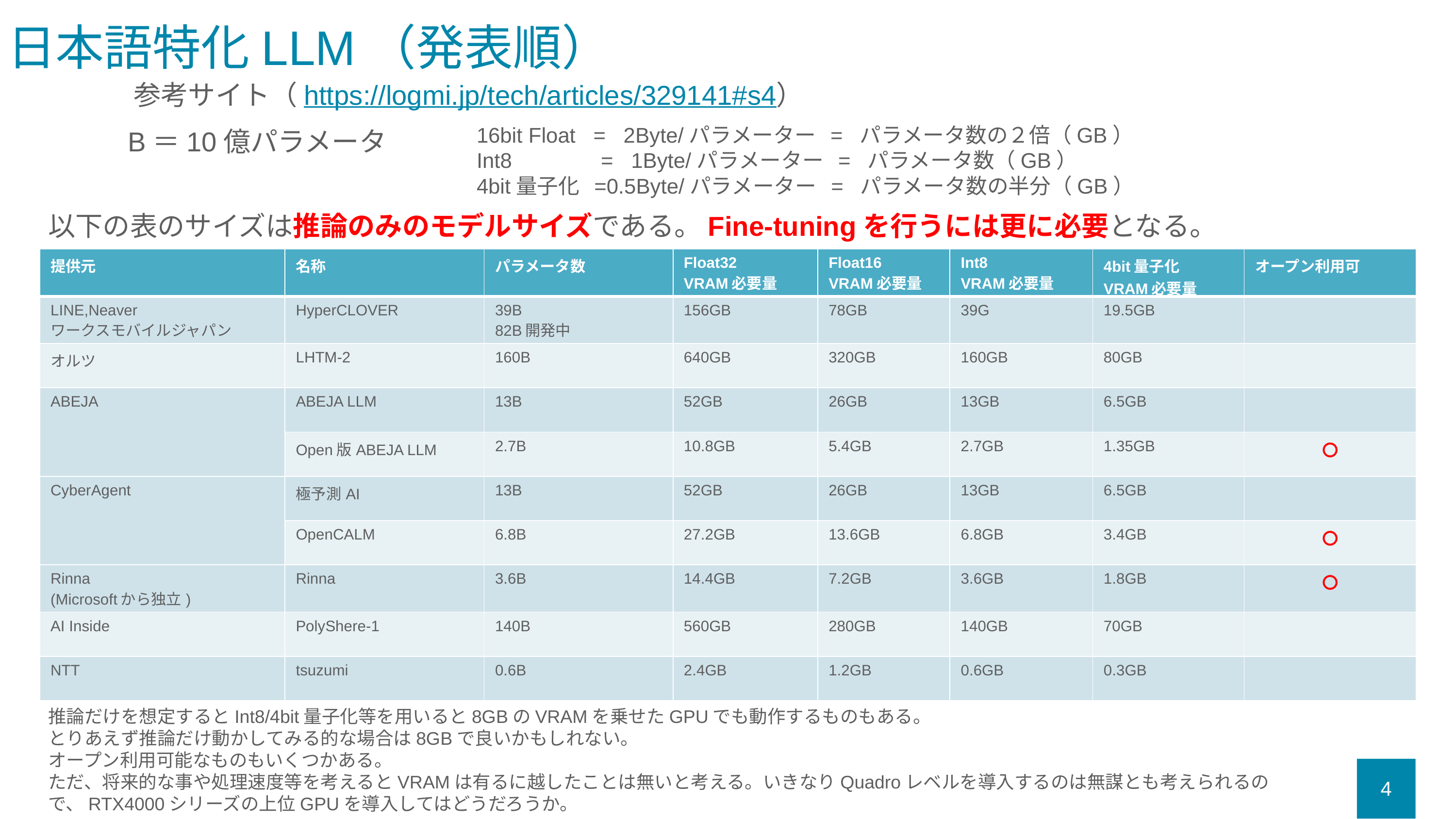

日本語特化LLM（発表順）
参考サイト（https://logmi.jp/tech/articles/329141#s4）
16bit Float   =   2Byte/パラメーター  =  パラメータ数の２倍（GB）
Int8               =   1Byte/パラメーター  =  パラメータ数（GB）
4bit量子化  =0.5Byte/パラメーター  =  パラメータ数の半分（GB）
B＝10億パラメータ
以下の表のサイズは推論のみのモデルサイズである。Fine-tuningを行うには更に必要となる。
| 提供元 | 名称 | パラメータ数 | Float32 VRAM必要量 | Float16 VRAM必要量 | Int8 VRAM必要量 | 4bit量子化 VRAM必要量 | オープン利用可 |
| --- | --- | --- | --- | --- | --- | --- | --- |
| LINE,Neaver ワークスモバイルジャパン | HyperCLOVER | 39B 82B開発中 | 156GB | 78GB | 39G | 19.5GB |  |
| オルツ | LHTM-2 | 160B | 640GB | 320GB | 160GB | 80GB |  |
| ABEJA | ABEJA LLM | 13B | 52GB | 26GB | 13GB | 6.5GB |  |
|  | Open版ABEJA LLM | 2.7B | 10.8GB | 5.4GB | 2.7GB | 1.35GB | 〇 |
| CyberAgent | 極予測AI | 13B | 52GB | 26GB | 13GB | 6.5GB |  |
|  | OpenCALM | 6.8B | 27.2GB | 13.6GB | 6.8GB | 3.4GB | 〇 |
| Rinna (Microsoftから独立) | Rinna | 3.6B | 14.4GB | 7.2GB | 3.6GB | 1.8GB | 〇 |
| AI Inside | PolyShere-1 | 140B | 560GB | 280GB | 140GB | 70GB |  |
| NTT | tsuzumi | 0.6B | 2.4GB | 1.2GB | 0.6GB | 0.3GB |  |

推論だけを想定するとInt8/4bit量子化等を用いると8GBのVRAMを乗せたGPUでも動作するものもある。
とりあえず推論だけ動かしてみる的な場合は8GBで良いかもしれない。
オープン利用可能なものもいくつかある。
ただ、将来的な事や処理速度等を考えるとVRAMは有るに越したことは無いと考える。いきなりQuadroレベルを導入するのは無謀とも考えられるので、RTX4000シリーズの上位GPUを導入してはどうだろうか。
4